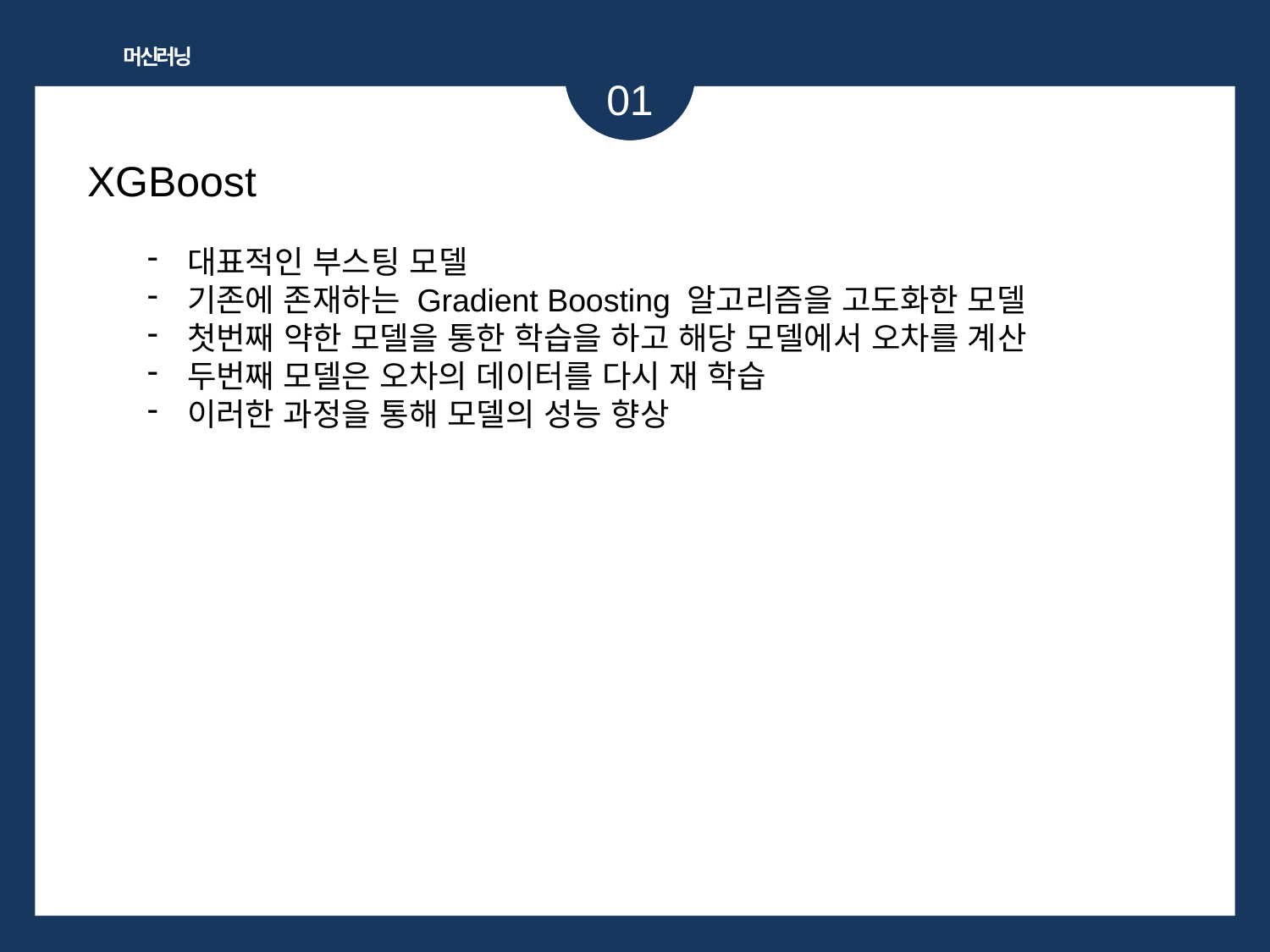

머신러닝
01
XGBoost
대표적인 부스팅 모델
기존에 존재하는 Gradient Boosting 알고리즘을 고도화한 모델
첫번째 약한 모델을 통한 학습을 하고 해당 모델에서 오차를 계산
두번째 모델은 오차의 데이터를 다시 재 학습
이러한 과정을 통해 모델의 성능 향상